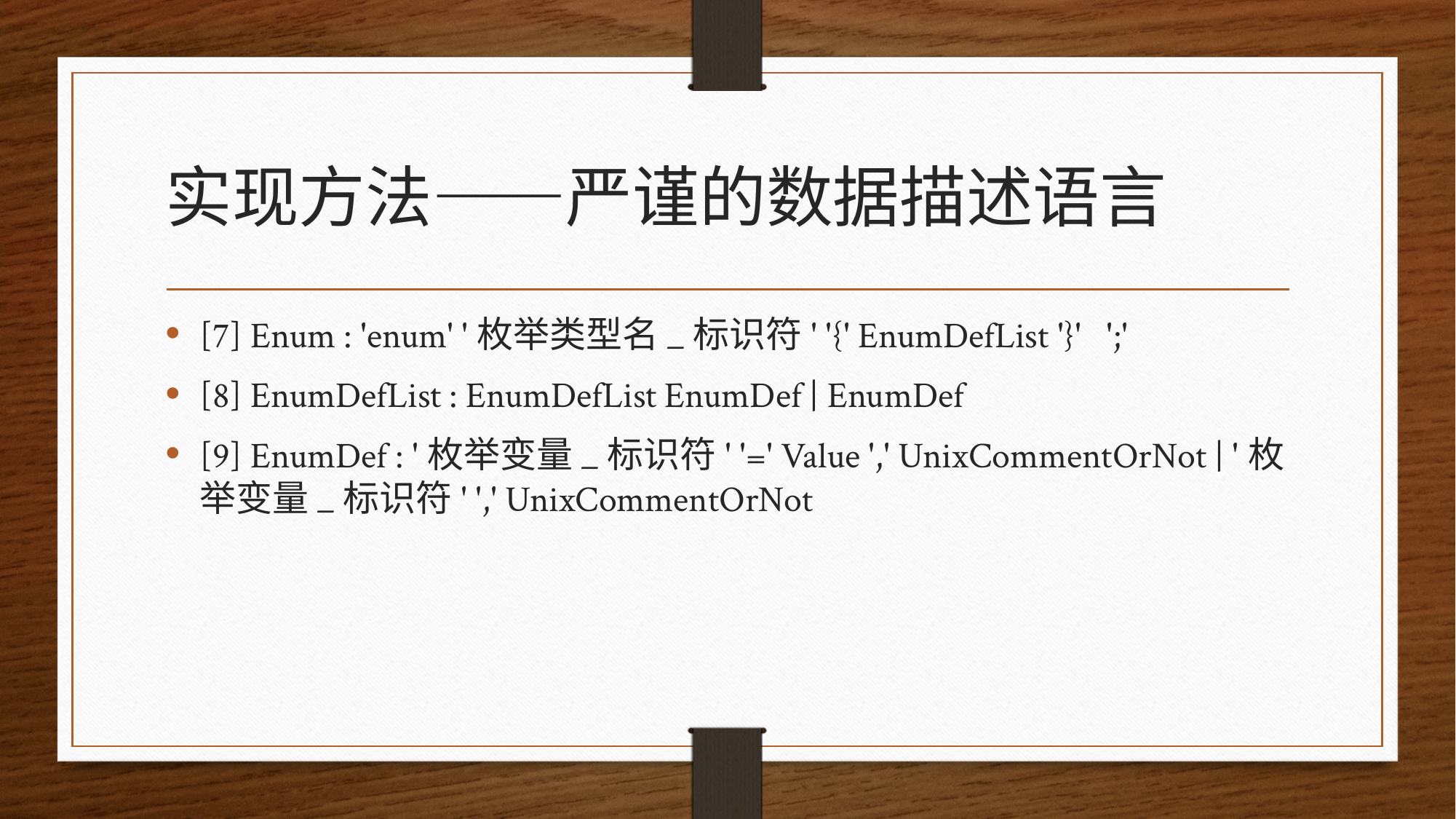

# 实现方法——严谨的数据描述语言
[7] Enum : 'enum' '枚举类型名_标识符' '{' EnumDefList '}'   ';'
[8] EnumDefList : EnumDefList EnumDef | EnumDef
[9] EnumDef : '枚举变量_标识符' '=' Value ',' UnixCommentOrNot | '枚举变量_标识符' ',' UnixCommentOrNot